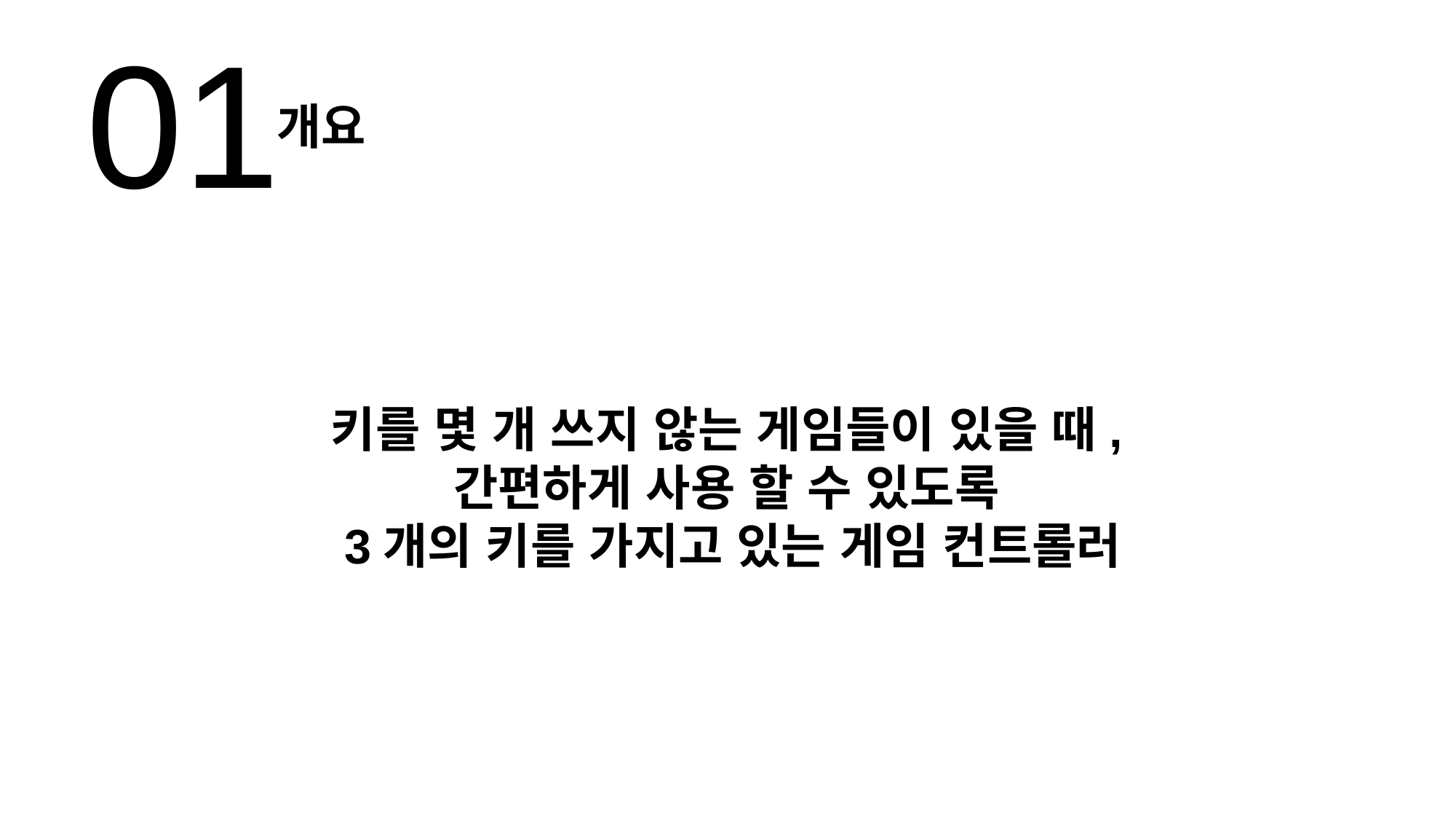

01
개요
키를 몇 개 쓰지 않는 게임들이 있을 때,
간편하게 사용 할 수 있도록
3개의 키를 가지고 있는 게임 컨트롤러